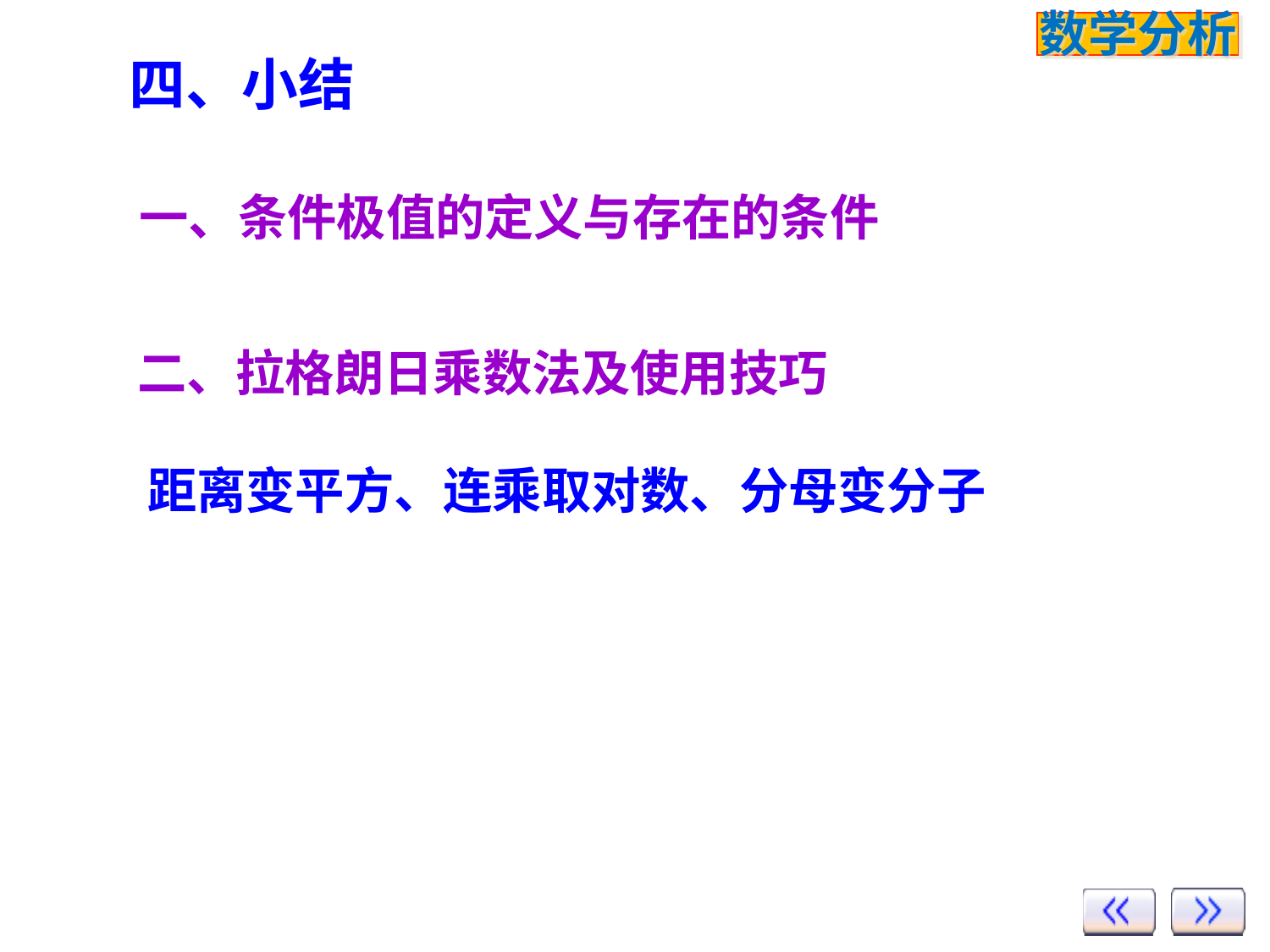

# 四、小结
一、条件极值的定义与存在的条件
二、拉格朗日乘数法及使用技巧
距离变平方、连乘取对数、分母变分子